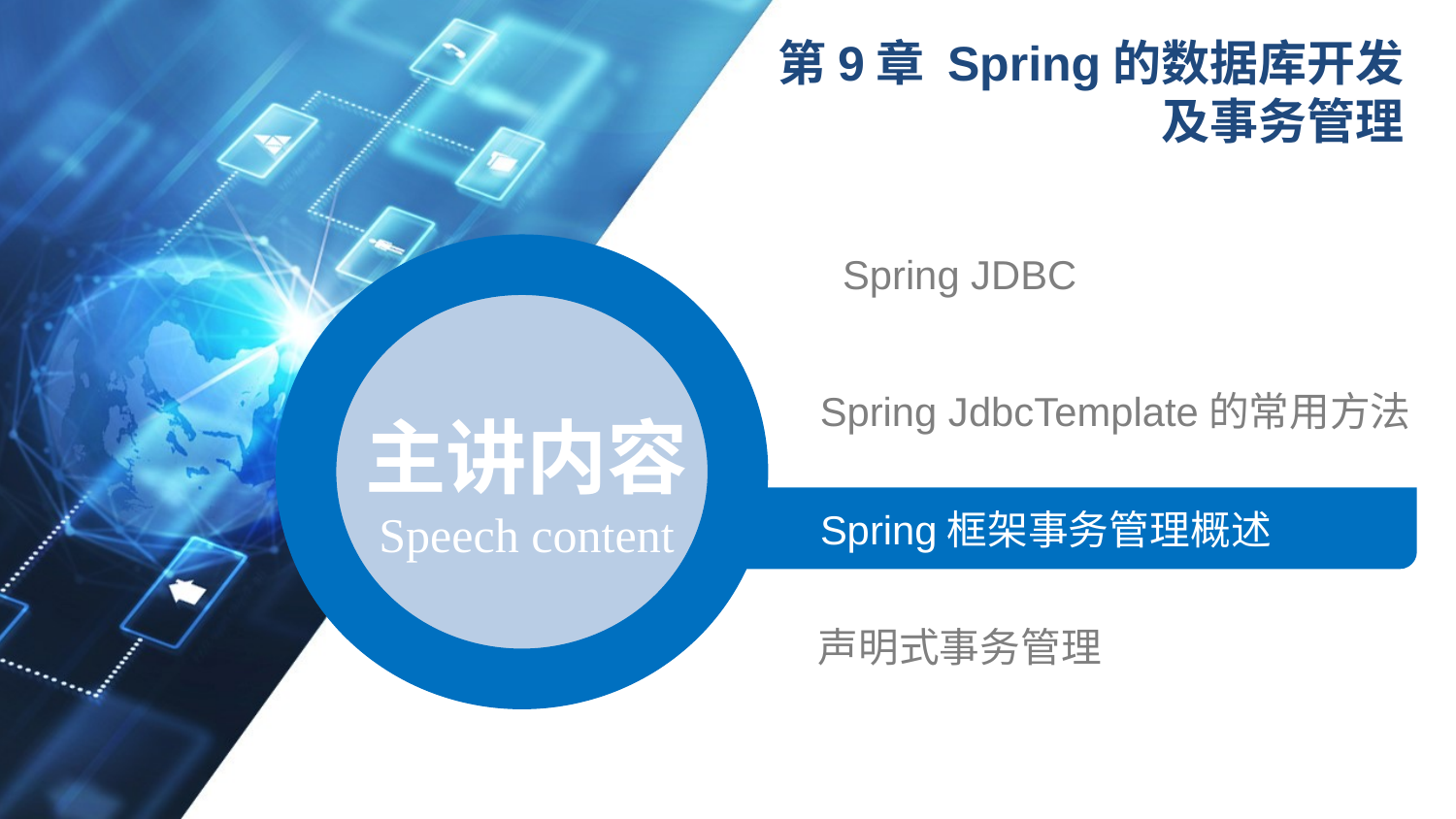

# 第9章 Spring的数据库开发及事务管理
Spring JDBC

主讲内容
Speech content
Spring JdbcTemplate的常用方法

Spring框架事务管理概述
声明式事务管理